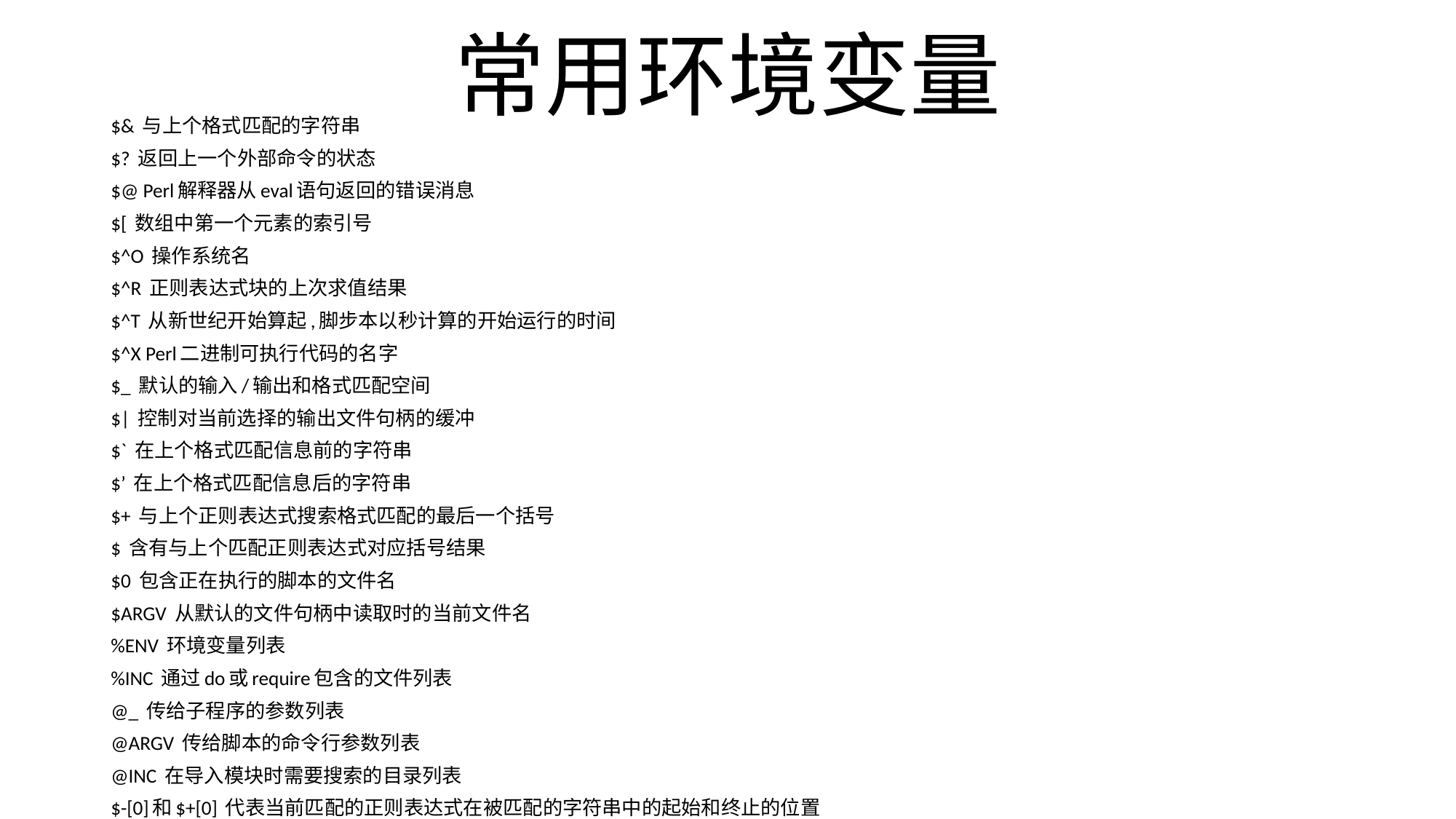

# 常用环境变量
$& 与上个格式匹配的字符串
$? 返回上一个外部命令的状态
$@ Perl解释器从eval语句返回的错误消息
$[ 数组中第一个元素的索引号
$^O 操作系统名
$^R 正则表达式块的上次求值结果
$^T 从新世纪开始算起,脚步本以秒计算的开始运行的时间
$^X Perl二进制可执行代码的名字
$_ 默认的输入/输出和格式匹配空间
$| 控制对当前选择的输出文件句柄的缓冲
$` 在上个格式匹配信息前的字符串
$’ 在上个格式匹配信息后的字符串
$+ 与上个正则表达式搜索格式匹配的最后一个括号
$ 含有与上个匹配正则表达式对应括号结果
$0 包含正在执行的脚本的文件名
$ARGV 从默认的文件句柄中读取时的当前文件名
%ENV 环境变量列表
%INC 通过do或require包含的文件列表
@_ 传给子程序的参数列表
@ARGV 传给脚本的命令行参数列表
@INC 在导入模块时需要搜索的目录列表
$-[0]和$+[0] 代表当前匹配的正则表达式在被匹配的字符串中的起始和终止的位置